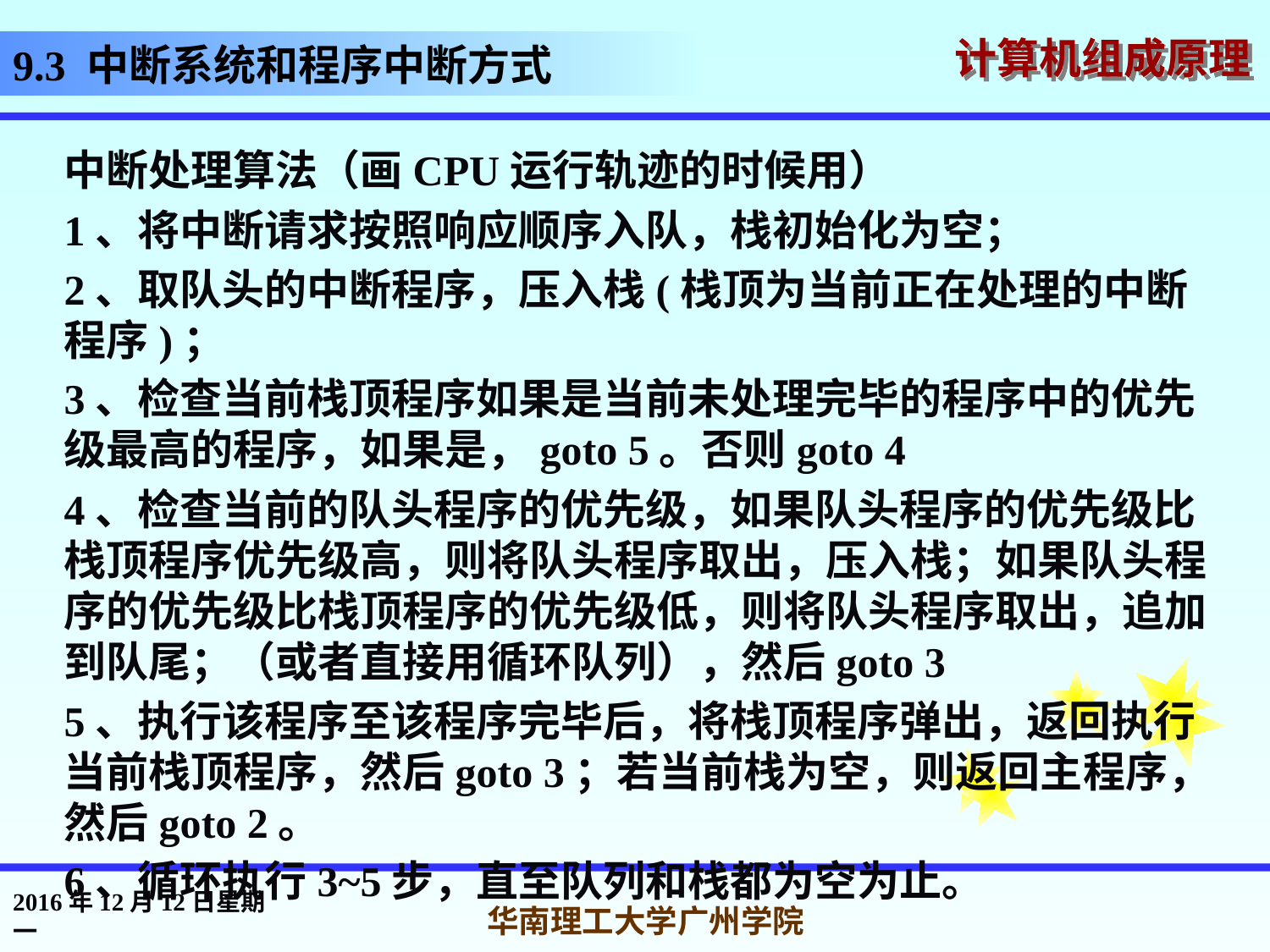

# 9.3 中断系统和程序中断方式
中断处理算法（画CPU运行轨迹的时候用）
1、将中断请求按照响应顺序入队，栈初始化为空；
2、取队头的中断程序，压入栈(栈顶为当前正在处理的中断程序)；
3、检查当前栈顶程序如果是当前未处理完毕的程序中的优先级最高的程序，如果是，goto 5。否则goto 4
4、检查当前的队头程序的优先级，如果队头程序的优先级比栈顶程序优先级高，则将队头程序取出，压入栈；如果队头程序的优先级比栈顶程序的优先级低，则将队头程序取出，追加到队尾；（或者直接用循环队列），然后goto 3
5、执行该程序至该程序完毕后，将栈顶程序弹出，返回执行当前栈顶程序，然后goto 3；若当前栈为空，则返回主程序，然后goto 2。
6、循环执行3~5步，直至队列和栈都为空为止。
2016年12月12日星期一
华南理工大学广州学院